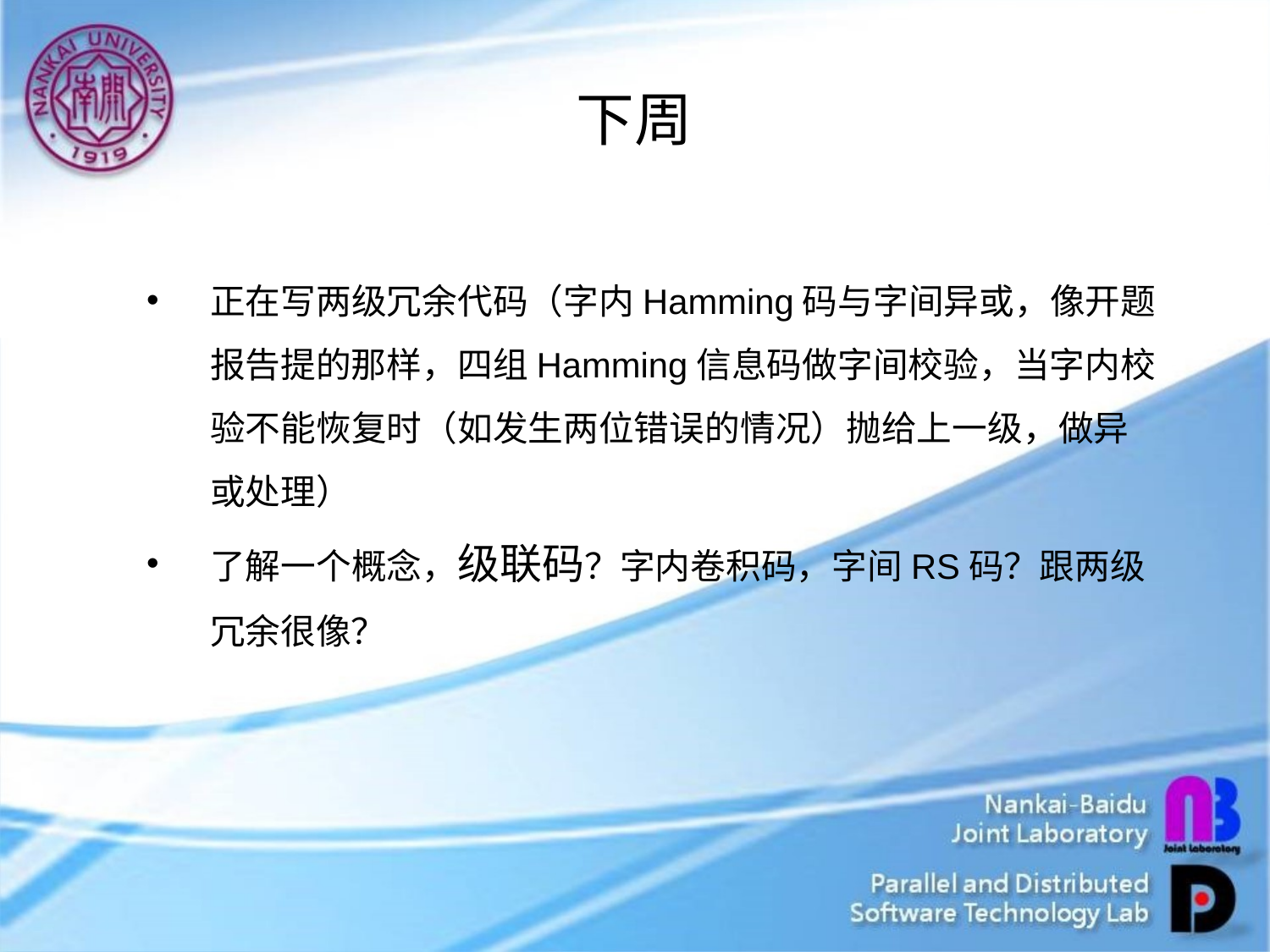

# 下周
正在写两级冗余代码（字内Hamming码与字间异或，像开题报告提的那样，四组Hamming信息码做字间校验，当字内校验不能恢复时（如发生两位错误的情况）抛给上一级，做异或处理）
了解一个概念，级联码？字内卷积码，字间RS码？跟两级冗余很像？